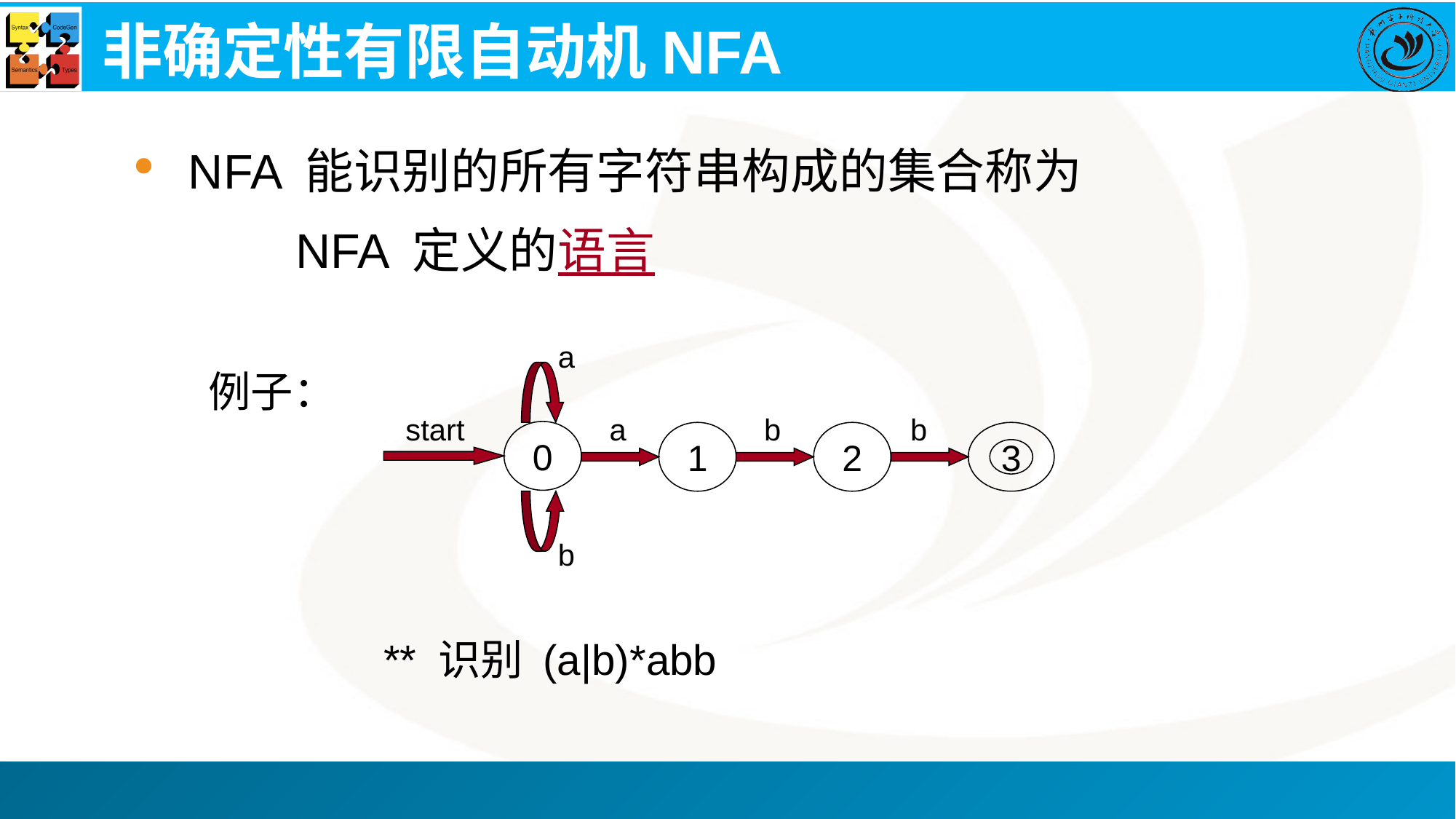

# 非确定性有限自动机NFA
NFA 能识别的所有字符串构成的集合称为
            NFA 定义的语言
a
例子：

start
a
b
b
0
1
2
3

b
** 识别 (a|b)*abb
24